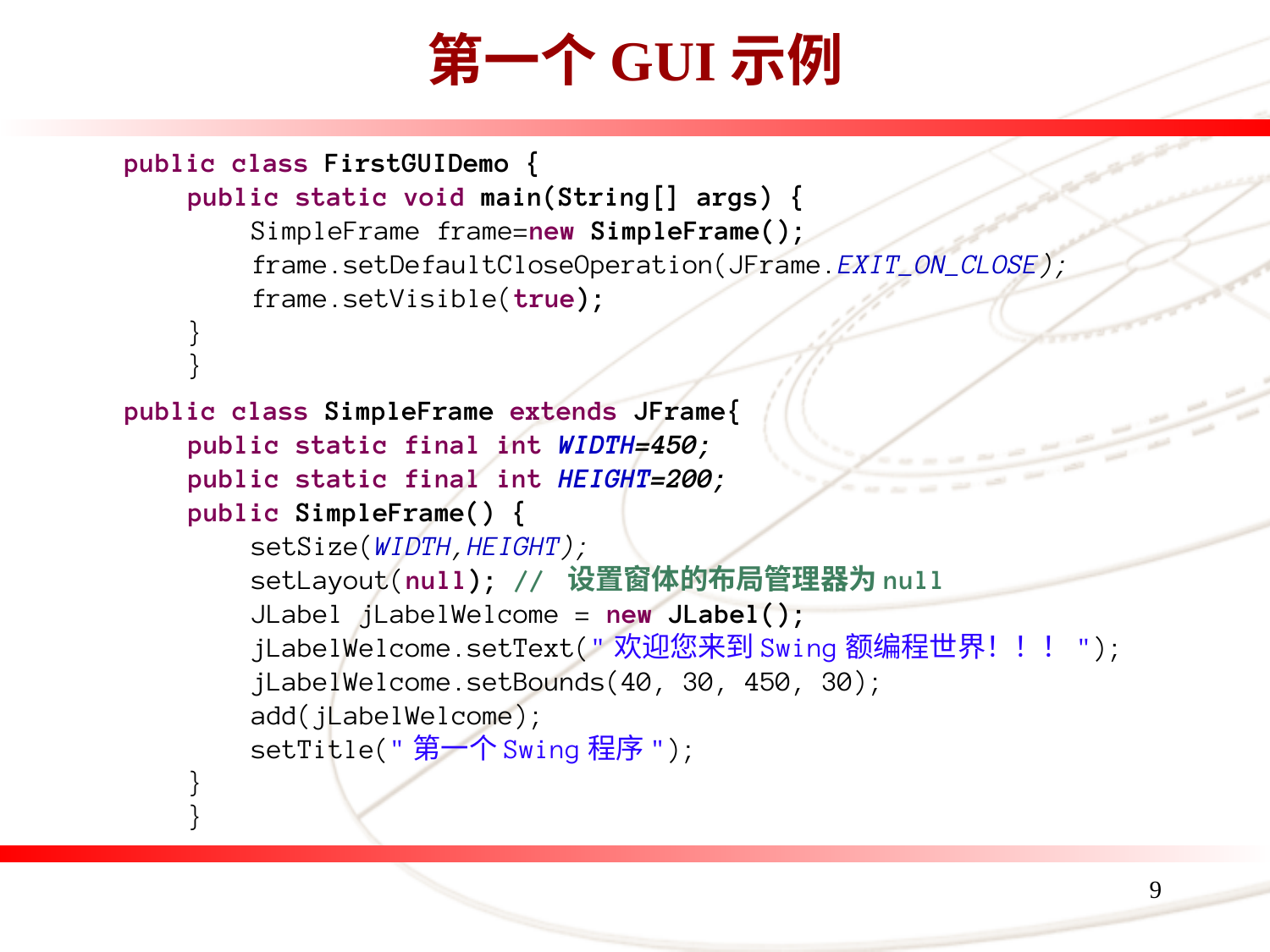

# 第一个GUI示例
public class FirstGUIDemo {
public static void main(String[] args) {
SimpleFrame frame=new SimpleFrame();
frame.setDefaultCloseOperation(JFrame.EXIT_ON_CLOSE);
frame.setVisible(true);
}
}
public class SimpleFrame extends JFrame{
public static final int WIDTH=450;
public static final int HEIGHT=200;
public SimpleFrame() {
setSize(WIDTH,HEIGHT);
setLayout(null); // 设置窗体的布局管理器为null
JLabel jLabelWelcome = new JLabel();
jLabelWelcome.setText("欢迎您来到Swing额编程世界！！！");
jLabelWelcome.setBounds(40, 30, 450, 30);
add(jLabelWelcome);
setTitle("第一个Swing程序");
}
}
9